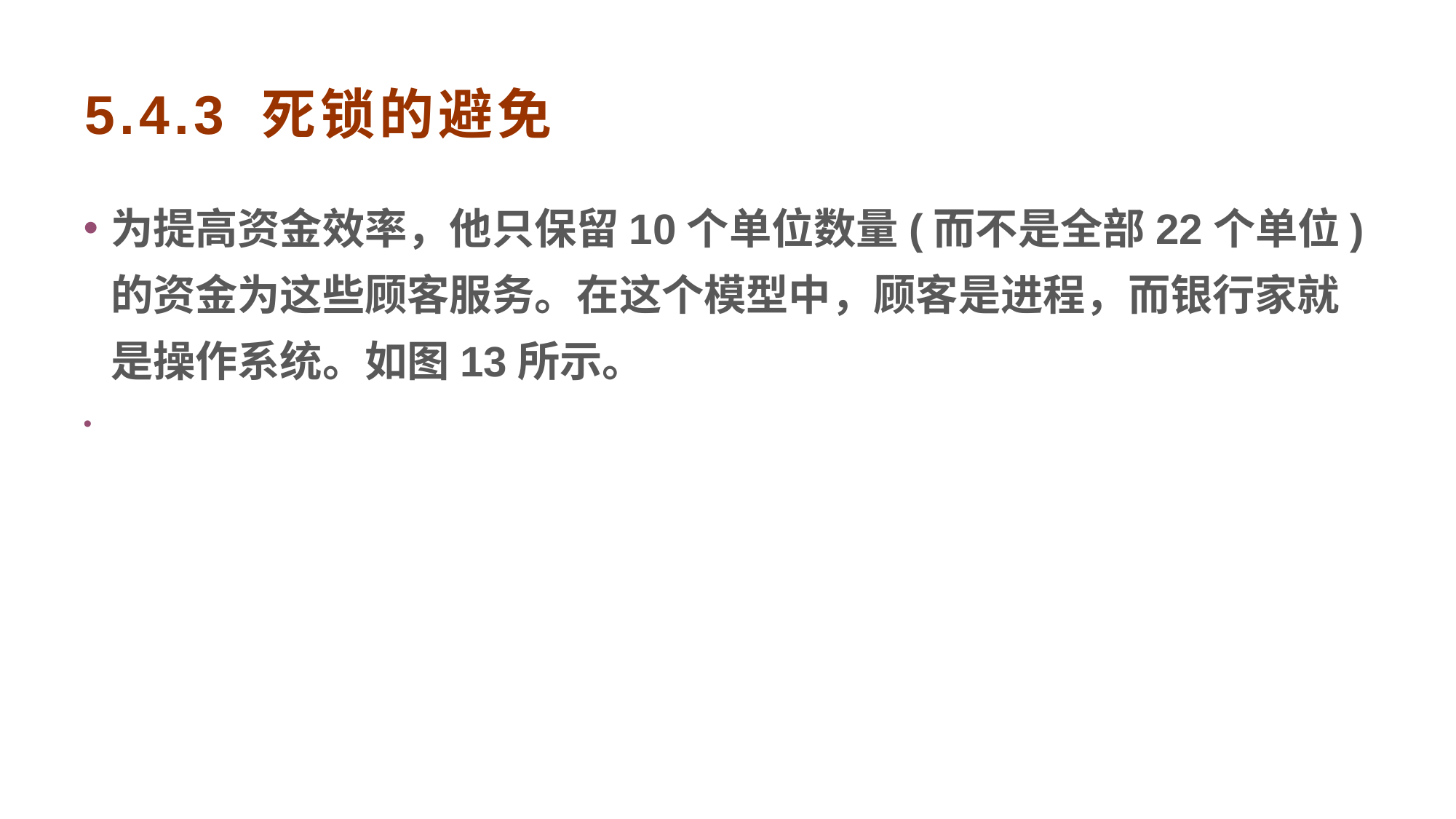

5.4.3 死锁的避免
为提高资金效率，他只保留10个单位数量(而不是全部22个单位)的资金为这些顾客服务。在这个模型中，顾客是进程，而银行家就是操作系统。如图13所示。